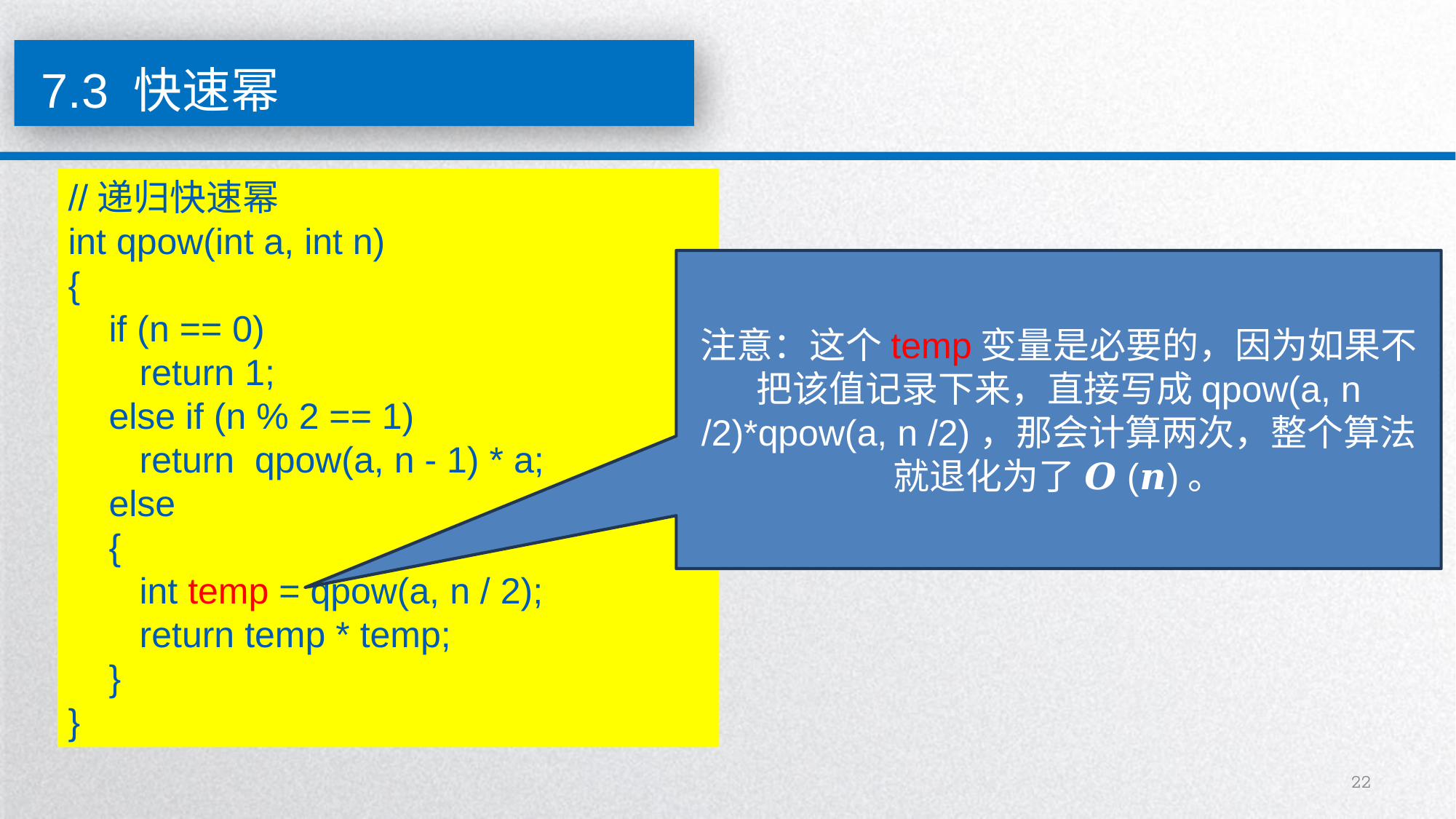

7.3 快速幂
//递归快速幂
int qpow(int a, int n)
{
    if (n == 0)
       return 1;
    else if (n % 2 == 1)
       return  qpow(a, n - 1) * a;
    else
    {
       int temp = qpow(a, n / 2);
       return temp * temp;
    }
}
注意：这个temp变量是必要的，因为如果不把该值记录下来，直接写成qpow(a, n /2)*qpow(a, n /2)，那会计算两次，整个算法就退化为了 𝑶(𝒏)。
22